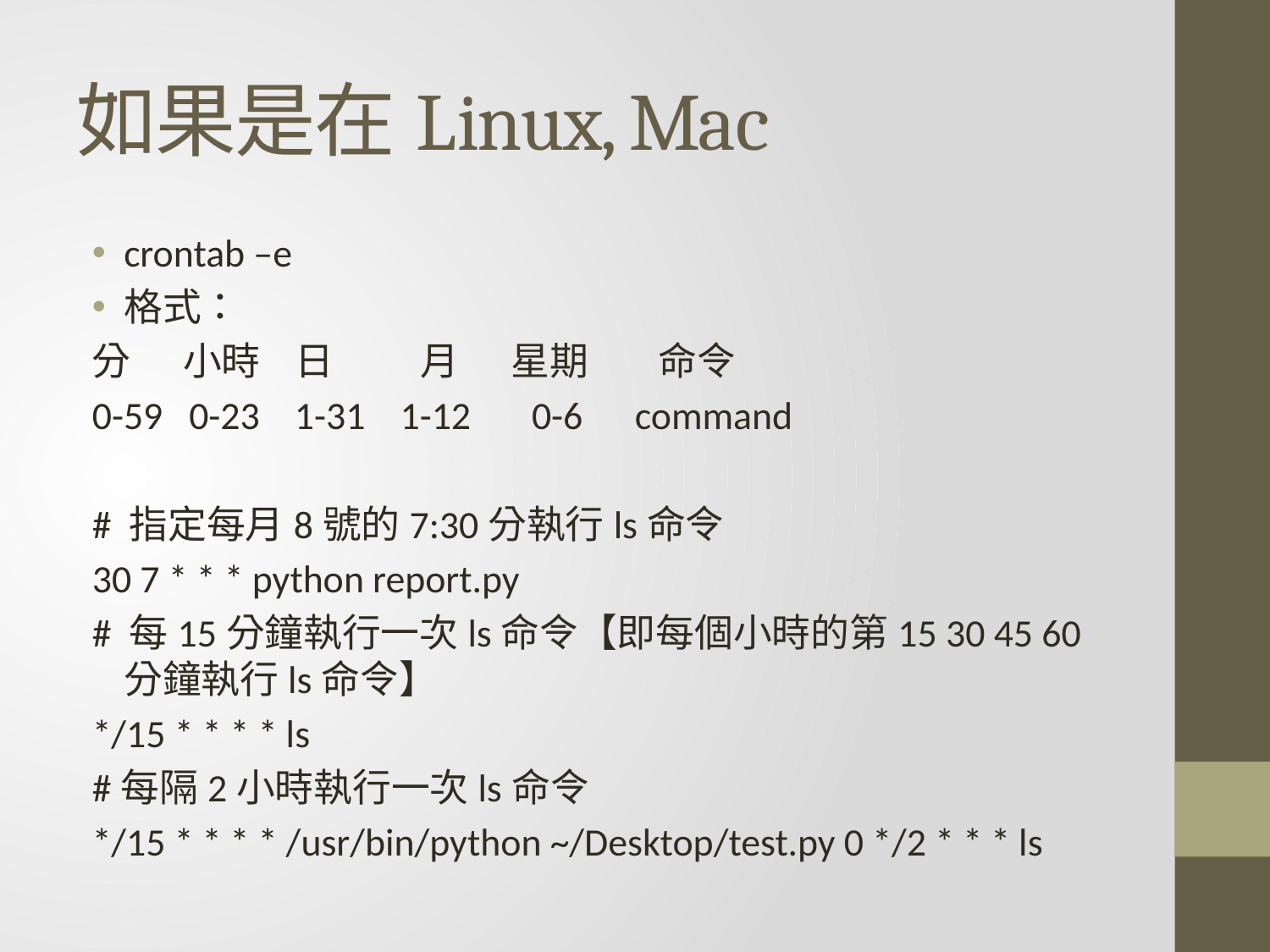

# 如果是在Linux, Mac
crontab –e
格式：
分      小時    日          月      星期        命令
0-59   0-23    1-31    1-12       0-6      command

# 指定每月8號的7:30分執行ls命令
30 7 * * * python report.py
# 每15分鐘執行一次ls命令【即每個小時的第15 30 45 60 分鐘執行ls命令】
*/15 * * * * ls
#每隔2小時執行一次ls命令
*/15 * * * * /usr/bin/python ~/Desktop/test.py 0 */2 * * * ls